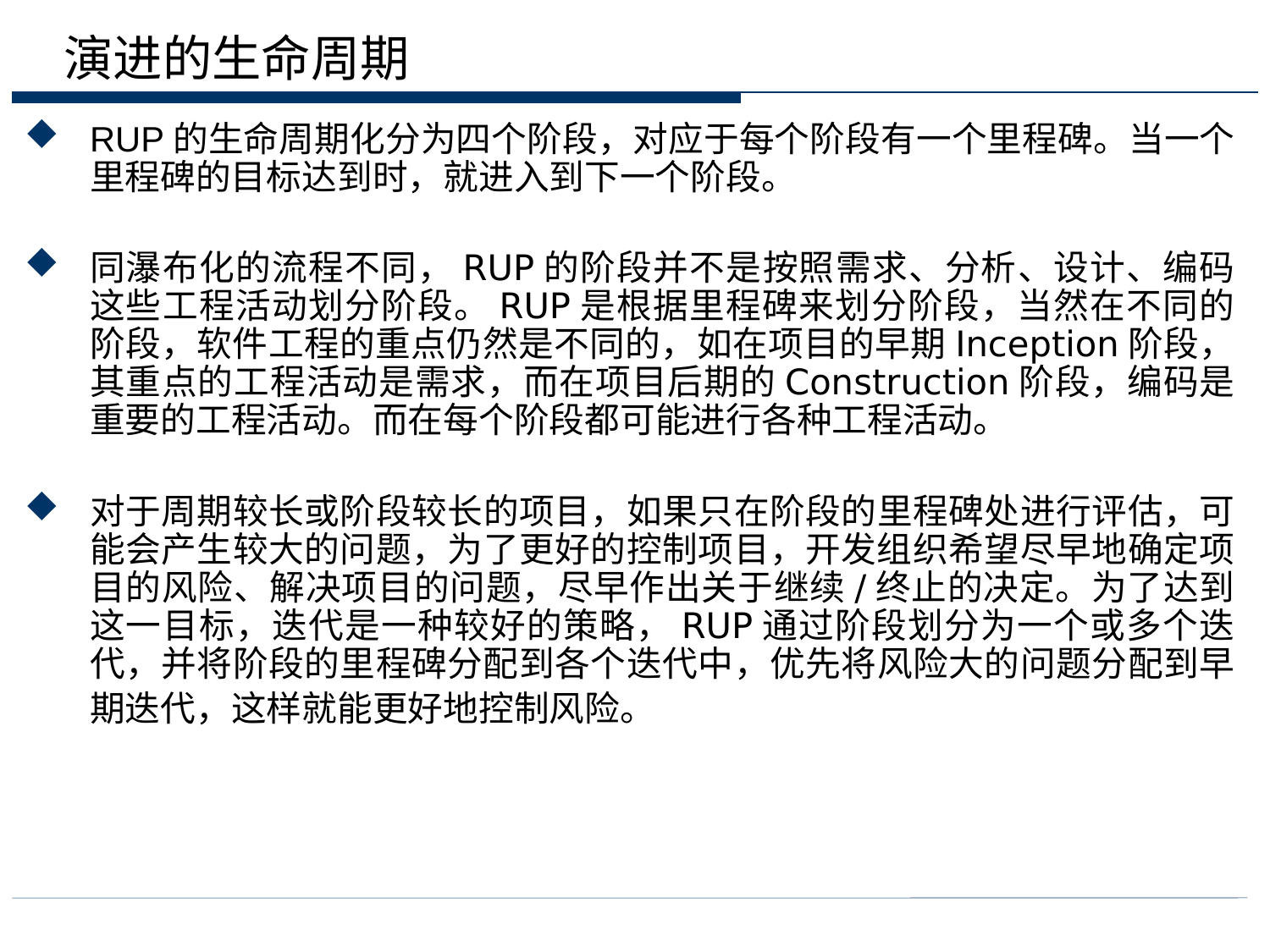

# 演进的生命周期
RUP的生命周期化分为四个阶段，对应于每个阶段有一个里程碑。当一个里程碑的目标达到时，就进入到下一个阶段。

同瀑布化的流程不同，RUP的阶段并不是按照需求、分析、设计、编码这些工程活动划分阶段。RUP是根据里程碑来划分阶段，当然在不同的阶段，软件工程的重点仍然是不同的，如在项目的早期Inception阶段，其重点的工程活动是需求，而在项目后期的Construction阶段，编码是重要的工程活动。而在每个阶段都可能进行各种工程活动。

对于周期较长或阶段较长的项目，如果只在阶段的里程碑处进行评估，可能会产生较大的问题，为了更好的控制项目，开发组织希望尽早地确定项目的风险、解决项目的问题，尽早作出关于继续/终止的决定。为了达到这一目标，迭代是一种较好的策略，RUP通过阶段划分为一个或多个迭代，并将阶段的里程碑分配到各个迭代中，优先将风险大的问题分配到早期迭代，这样就能更好地控制风险。

31